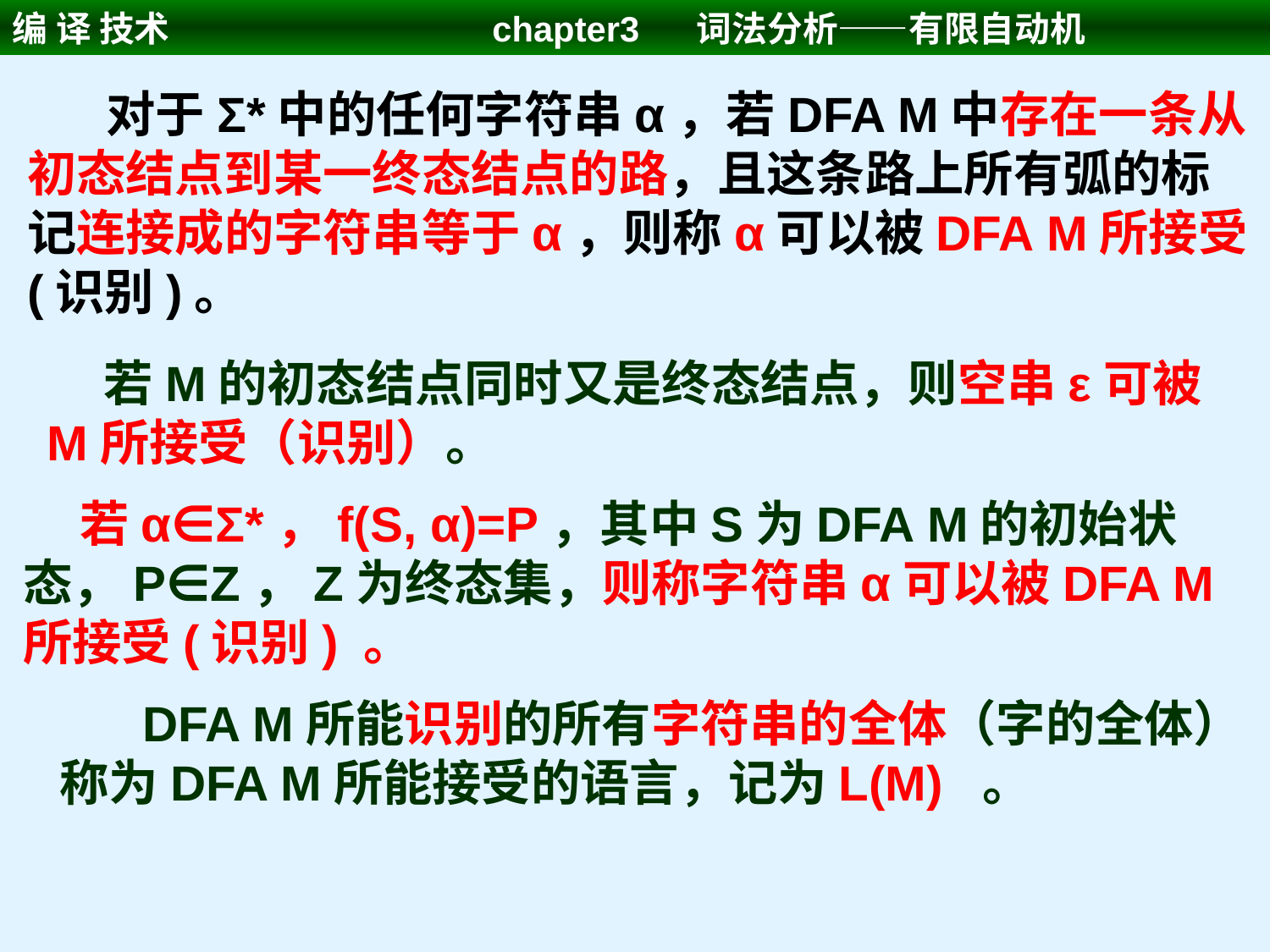

对于Σ*中的任何字符串α，若DFA M中存在一条从
初态结点到某一终态结点的路，且这条路上所有弧的标
记连接成的字符串等于α，则称α可以被DFA M所接受
(识别)。
    若M的初态结点同时又是终态结点，则空串ε可被
M所接受（识别）。
    若α∈Σ*，f(S, α)=P，其中S为DFA M的初始状
态，P∈Z，Z为终态集，则称字符串α可以被DFA M
所接受(识别) 。
      DFA M所能识别的所有字符串的全体（字的全体）
称为DFA M所能接受的语言，记为L(M)  。